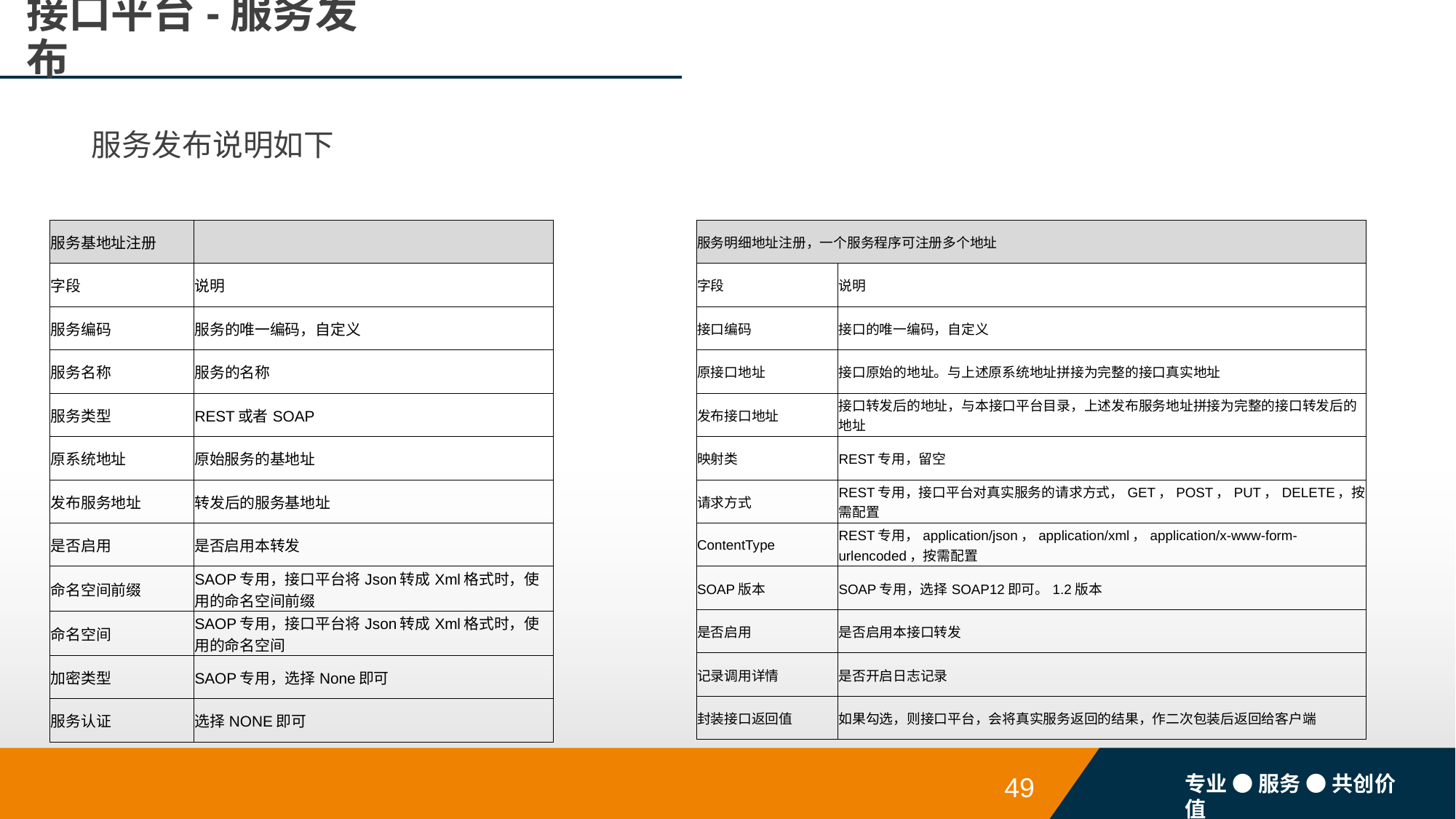

# 接口平台-服务发布
服务发布说明如下
| 服务明细地址注册，一个服务程序可注册多个地址 |  |
| --- | --- |
| 字段 | 说明 |
| 接口编码 | 接口的唯一编码，自定义 |
| 原接口地址 | 接口原始的地址。与上述原系统地址拼接为完整的接口真实地址 |
| 发布接口地址 | 接口转发后的地址，与本接口平台目录，上述发布服务地址拼接为完整的接口转发后的地址 |
| 映射类 | REST专用，留空 |
| 请求方式 | REST专用，接口平台对真实服务的请求方式，GET，POST，PUT，DELETE，按需配置 |
| ContentType | REST专用，application/json，application/xml，application/x-www-form-urlencoded，按需配置 |
| SOAP版本 | SOAP专用，选择SOAP12即可。1.2版本 |
| 是否启用 | 是否启用本接口转发 |
| 记录调用详情 | 是否开启日志记录 |
| 封装接口返回值 | 如果勾选，则接口平台，会将真实服务返回的结果，作二次包装后返回给客户端 |
| 服务基地址注册 |  |
| --- | --- |
| 字段 | 说明 |
| 服务编码 | 服务的唯一编码，自定义 |
| 服务名称 | 服务的名称 |
| 服务类型 | REST或者SOAP |
| 原系统地址 | 原始服务的基地址 |
| 发布服务地址 | 转发后的服务基地址 |
| 是否启用 | 是否启用本转发 |
| 命名空间前缀 | SAOP专用，接口平台将Json转成Xml格式时，使用的命名空间前缀 |
| 命名空间 | SAOP专用，接口平台将Json转成Xml格式时，使用的命名空间 |
| 加密类型 | SAOP专用，选择None即可 |
| 服务认证 | 选择NONE即可 |